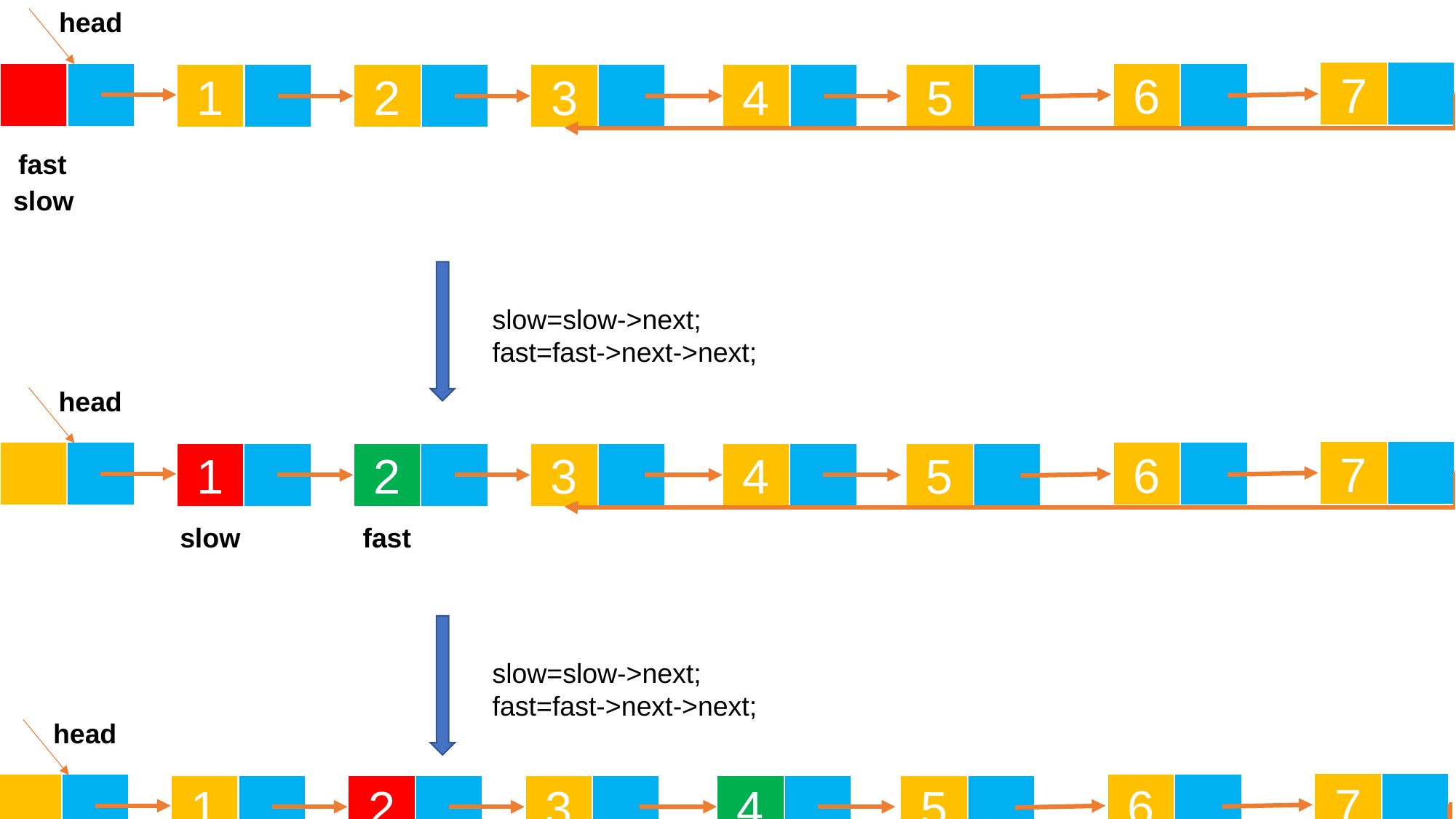

head
1.慢指针和快指针同时出发，慢指针每次走一步，快指针每次走两步
7

单链表
6

1

2

3

4

5

fast
slow

slow=slow->next;
fast=fast->next->next;
head
7

单链表

6

1

2

3

4

5

slow
fast

slow=slow->next;
fast=fast->next->next;
head
7

单链表

6

1

2

3

4

5

slow
fast

slow=slow->next;
fast=fast->next->next;
head
7

单链表

6

1

2

3

4

5

slow
fast

slow=slow->next;
fast=fast->next->next;
head
7

单链表
6

1

2

3

4

5

slow
fast

slow=slow->next;
fast=fast->next->next;
head
7

单链表

6

1

2

3

4

5

slow
fast
2.判断链表是否有环

此时 slow=fast，即在环中相遇了。所以链表有环。
3.寻找环入口，设置两个指针 p 和 q，分别从头结点和相遇点出发
head
7

单链表

6

1

2

3

4

5

slow
p
从 head 出发
head
7

单链表

6

1

2

3

4

5

fast
q
从相遇点出发

p=p->next;
q=q->next;
head
7

单链表

6

1

2

3

4

5

slow
p
head
7

单链表

6

1

2

3

4

5

fast
q

p=p->next;
q=q->next;
head
7

单链表

6

1

2

3

4

5

slow
p
head
7

单链表

6

1

2

3

4

5

fast
q

p=p->next;
q=q->next;
head
7

单链表

6

1

2

3

4

5

p
slow
head
7

单链表

6

1

2

3

4

5

q
fast

此时 p=q，所以找到了环的入口点